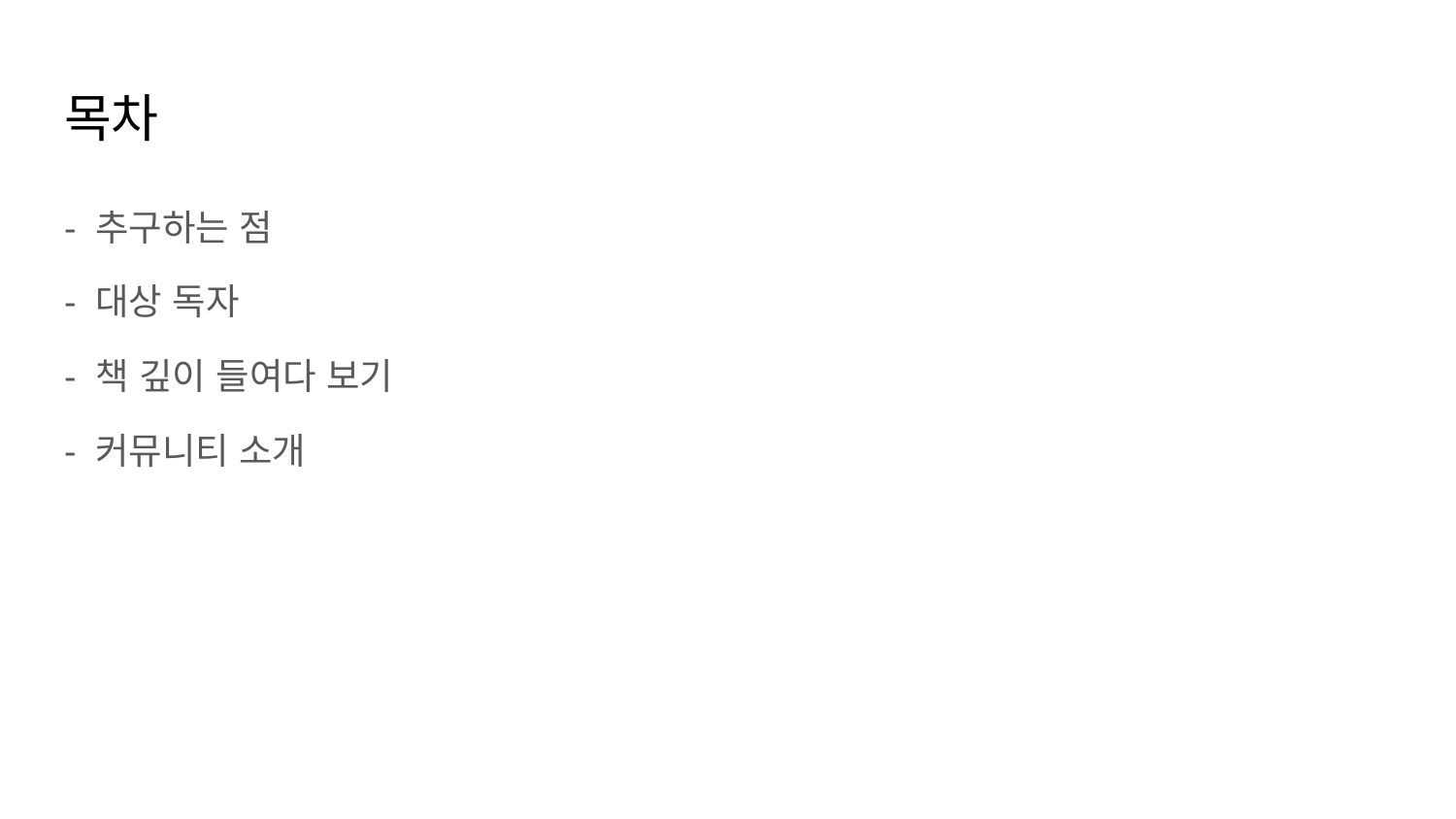

# 목차
- 추구하는 점
- 대상 독자
- 책 깊이 들여다 보기
- 커뮤니티 소개